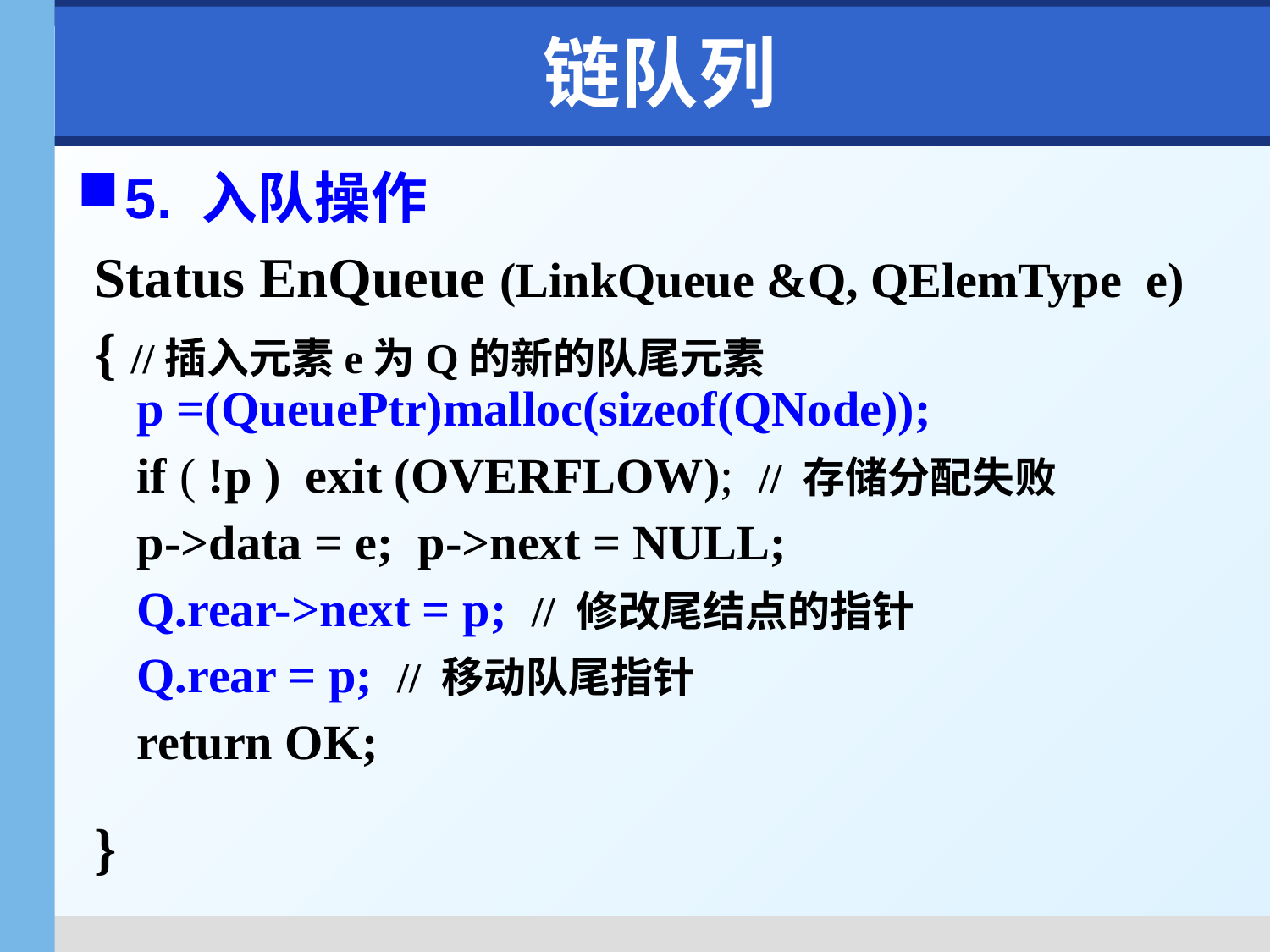

# 链队列
5. 入队操作

Status EnQueue (LinkQueue &Q, QElemType  e)
{ //插入元素e为Q的新的队尾元素

}
p =(QueuePtr)malloc(sizeof(QNode));
if ( !p )  exit (OVERFLOW);  // 存储分配失败
p->data = e;  p->next = NULL;
Q.rear->next = p;  // 修改尾结点的指针
Q.rear = p;  // 移动队尾指针
return OK;